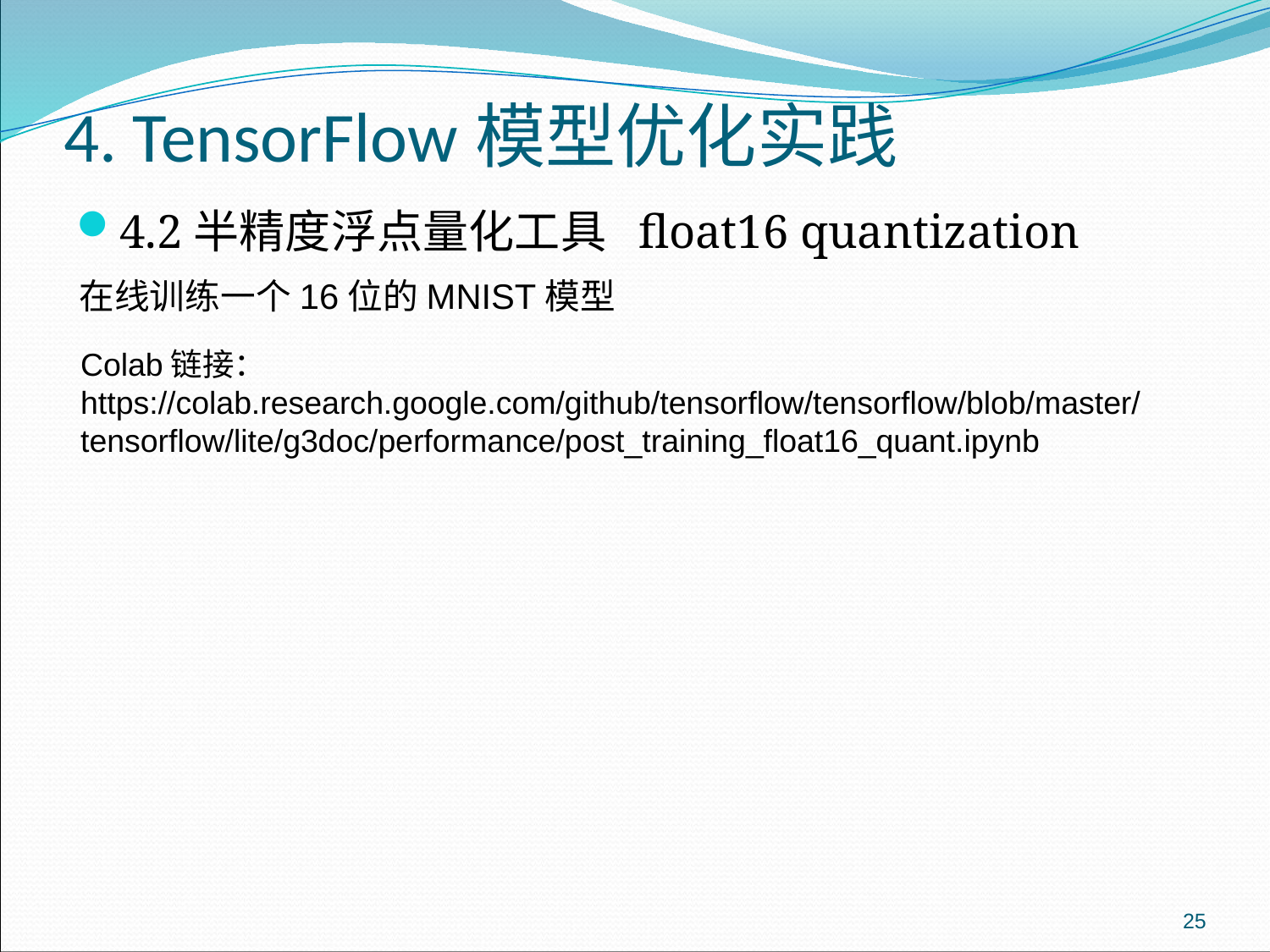

# 4. TensorFlow模型优化实践
4.2半精度浮点量化工具  float16 quantization
在线训练一个16位的MNIST模型
Colab链接：
https://colab.research.google.com/github/tensorflow/tensorflow/blob/master/tensorflow/lite/g3doc/performance/post_training_float16_quant.ipynb
25